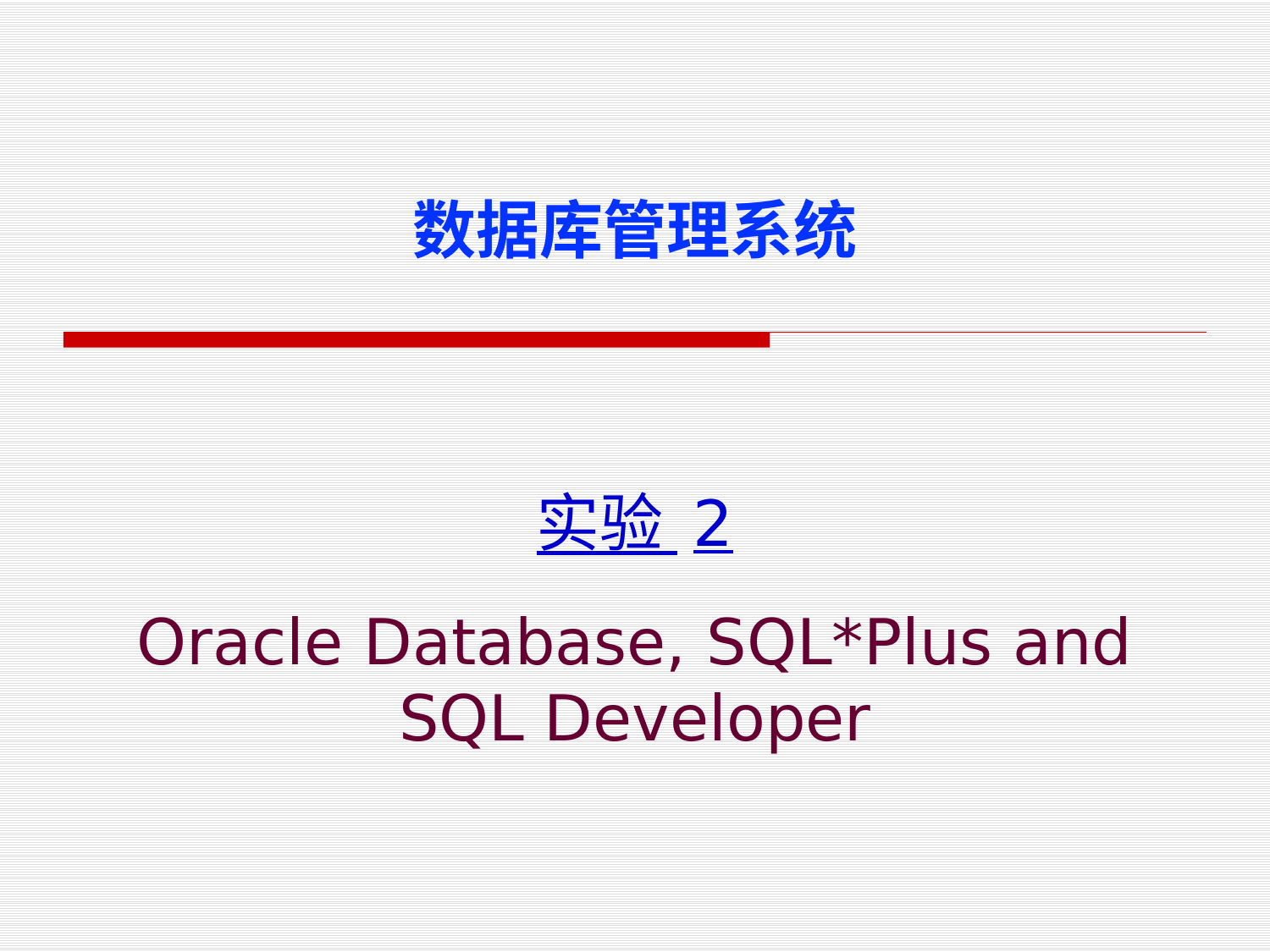

# 数据库管理系统
实验 2
Oracle Database, SQL*Plus and SQL Developer